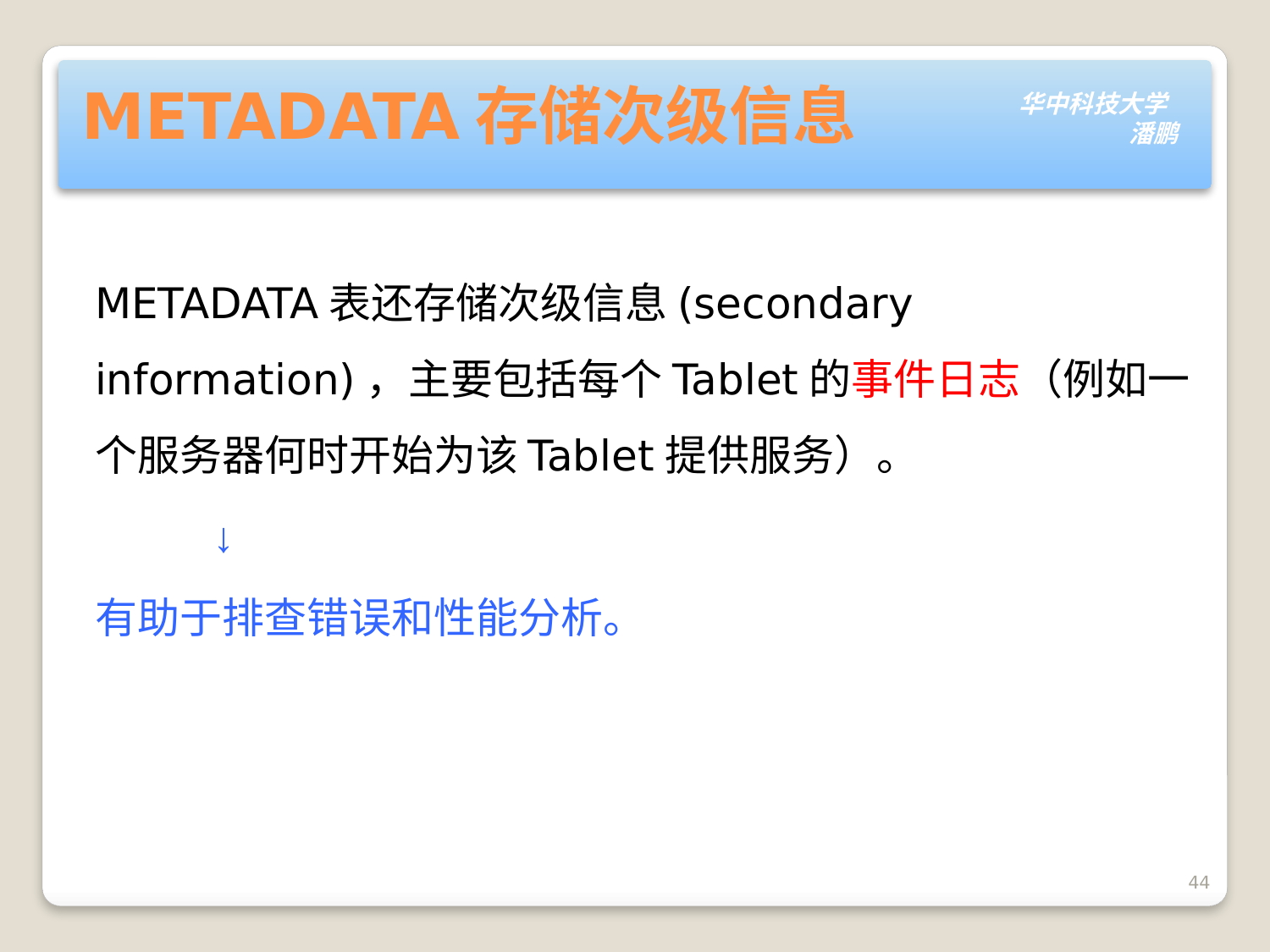

# METADATA存储次级信息
METADATA表还存储次级信息(secondary information)，主要包括每个Tablet的事件日志（例如一个服务器何时开始为该Tablet提供服务）。
          ↓
有助于排查错误和性能分析。
44